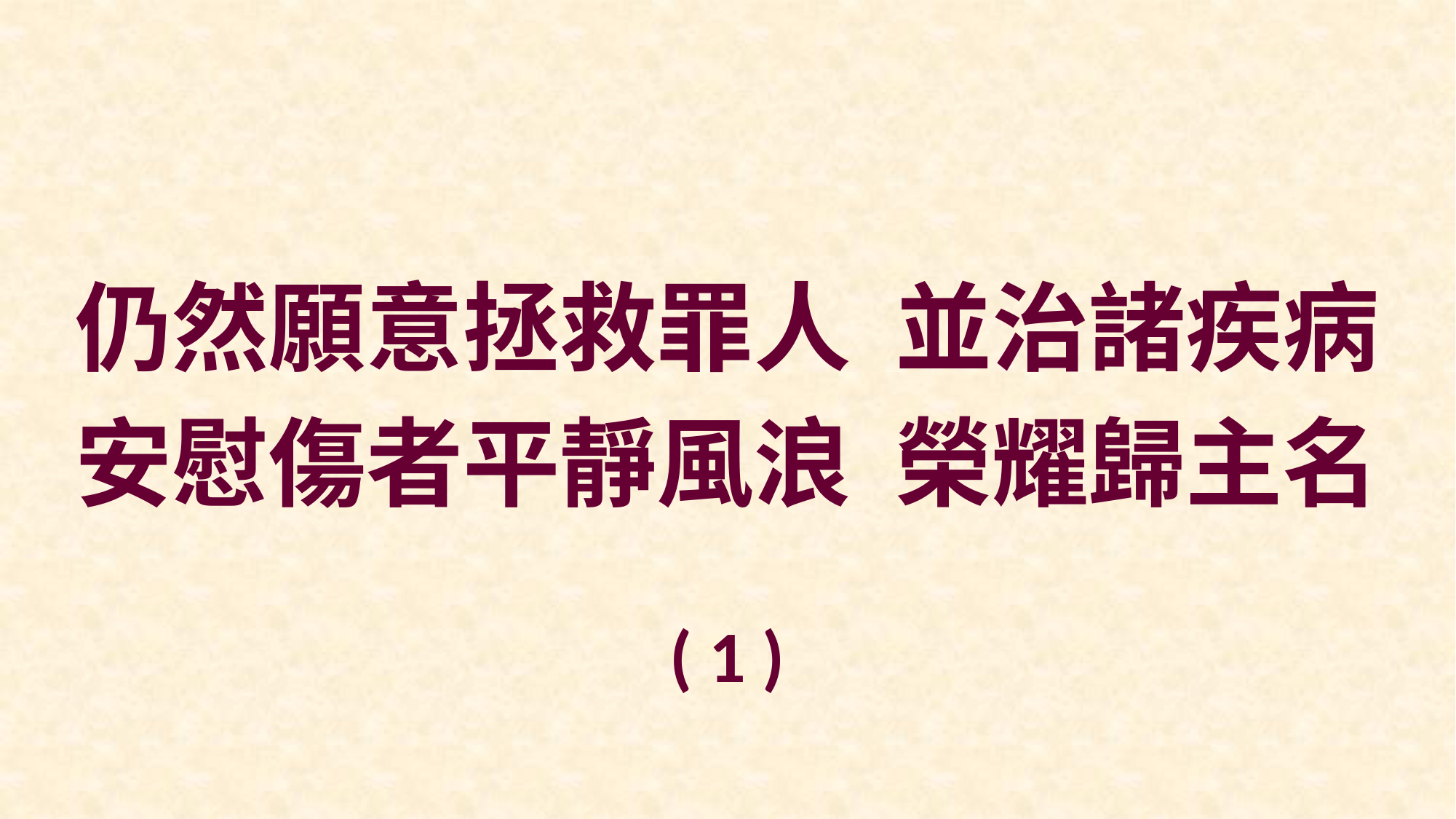

仍然願意拯救罪人  並治諸疾病
安慰傷者平靜風浪  榮耀歸主名
( 1 )